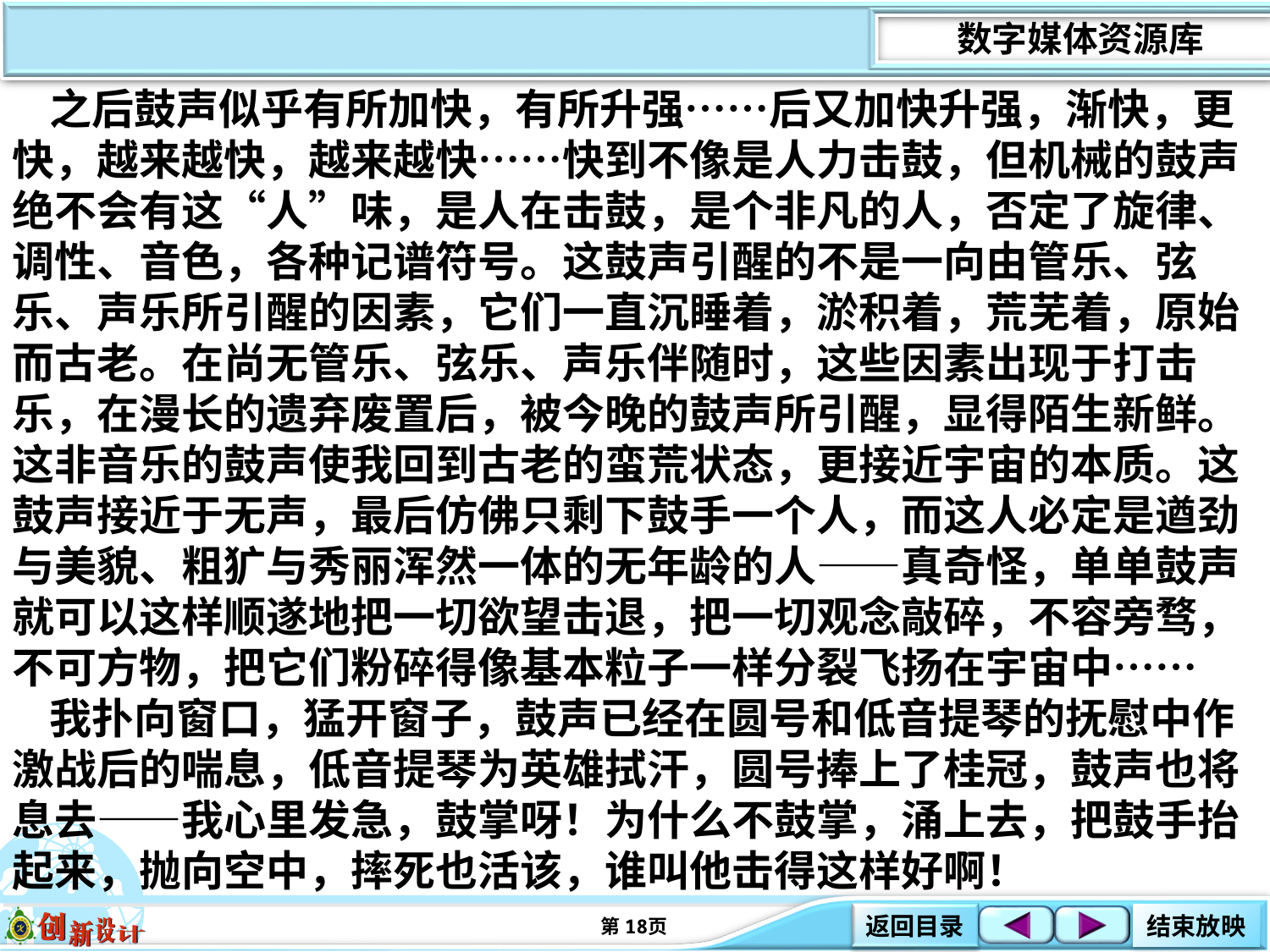

之后鼓声似乎有所加快，有所升强……后又加快升强，渐快，更快，越来越快，越来越快……快到不像是人力击鼓，但机械的鼓声绝不会有这“人”味，是人在击鼓，是个非凡的人，否定了旋律、调性、音色，各种记谱符号。这鼓声引醒的不是一向由管乐、弦乐、声乐所引醒的因素，它们一直沉睡着，淤积着，荒芜着，原始而古老。在尚无管乐、弦乐、声乐伴随时，这些因素出现于打击乐，在漫长的遗弃废置后，被今晚的鼓声所引醒，显得陌生新鲜。这非音乐的鼓声使我回到古老的蛮荒状态，更接近宇宙的本质。这鼓声接近于无声，最后仿佛只剩下鼓手一个人，而这人必定是遒劲与美貌、粗犷与秀丽浑然一体的无年龄的人——真奇怪，单单鼓声就可以这样顺遂地把一切欲望击退，把一切观念敲碎，不容旁骛，不可方物，把它们粉碎得像基本粒子一样分裂飞扬在宇宙中……
我扑向窗口，猛开窗子，鼓声已经在圆号和低音提琴的抚慰中作激战后的喘息，低音提琴为英雄拭汗，圆号捧上了桂冠，鼓声也将息去——我心里发急，鼓掌呀！为什么不鼓掌，涌上去，把鼓手抬起来，抛向空中，摔死也活该，谁叫他击得这样好啊！